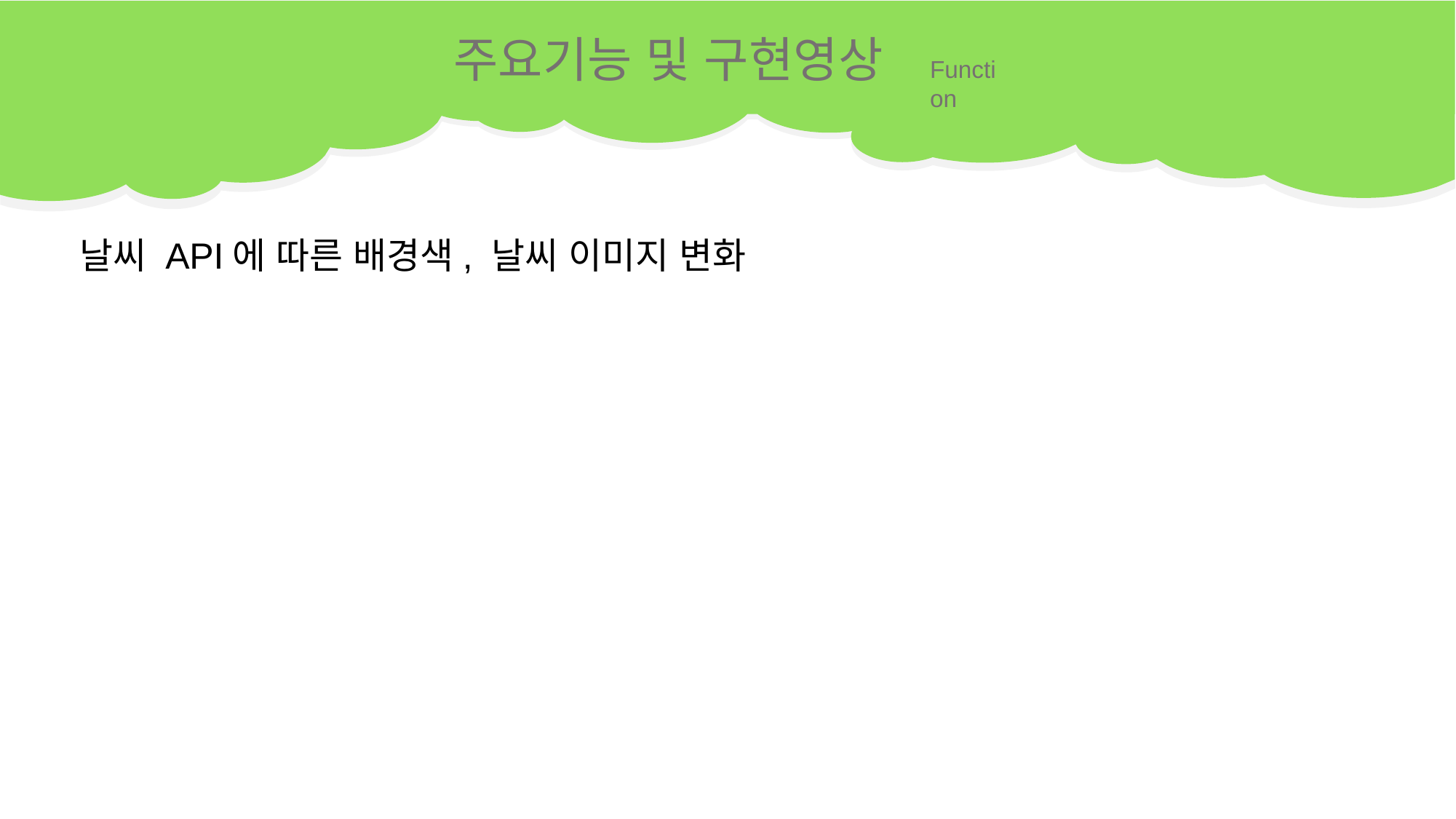

주요기능 및 구현영상
Function
날씨 API에 따른 배경색, 날씨 이미지 변화